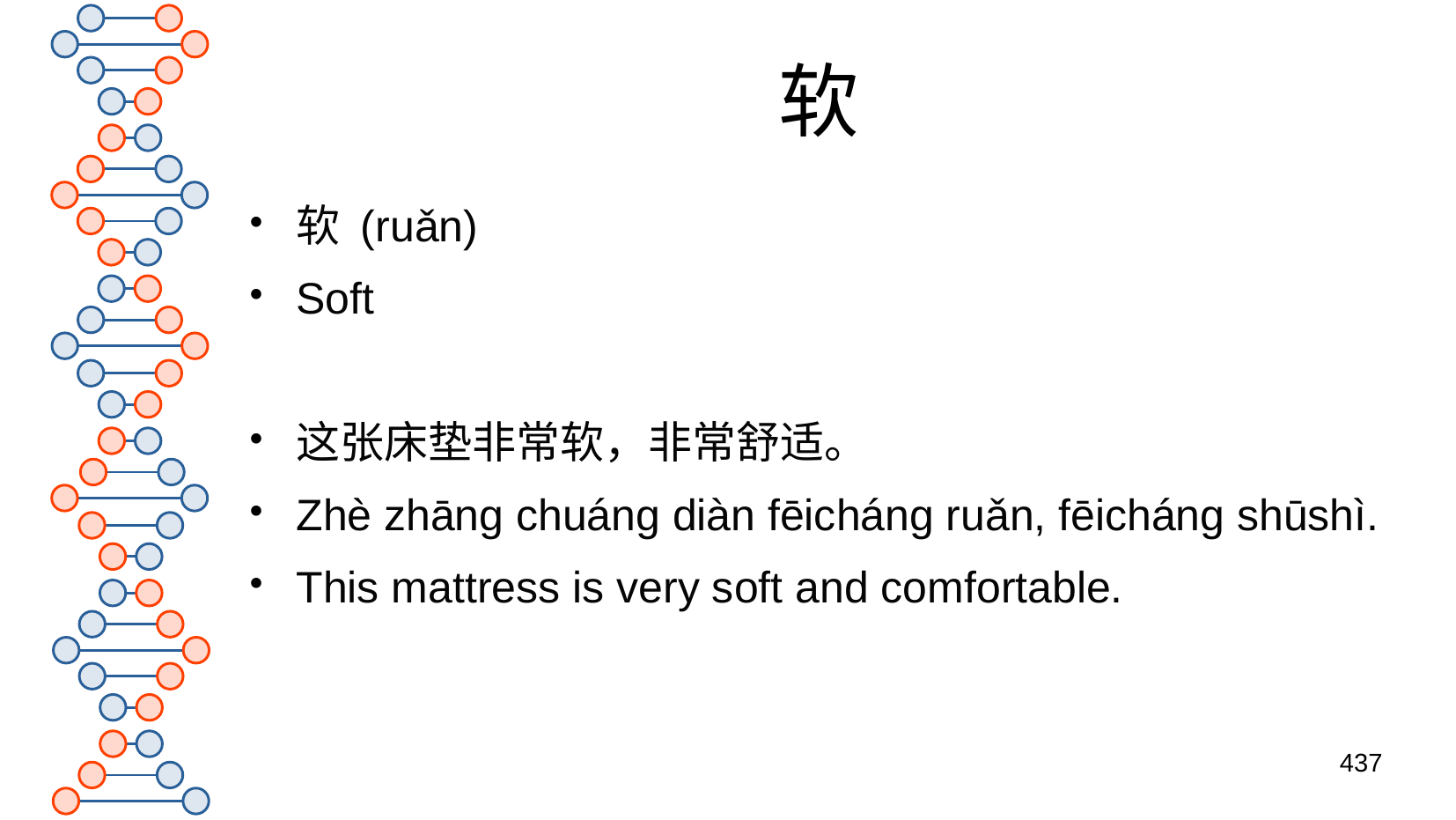

# 软
软 (ruǎn)
Soft

这张床垫非常软，非常舒适。
Zhè zhāng chuáng diàn fēicháng ruǎn, fēicháng shūshì.
This mattress is very soft and comfortable.

437